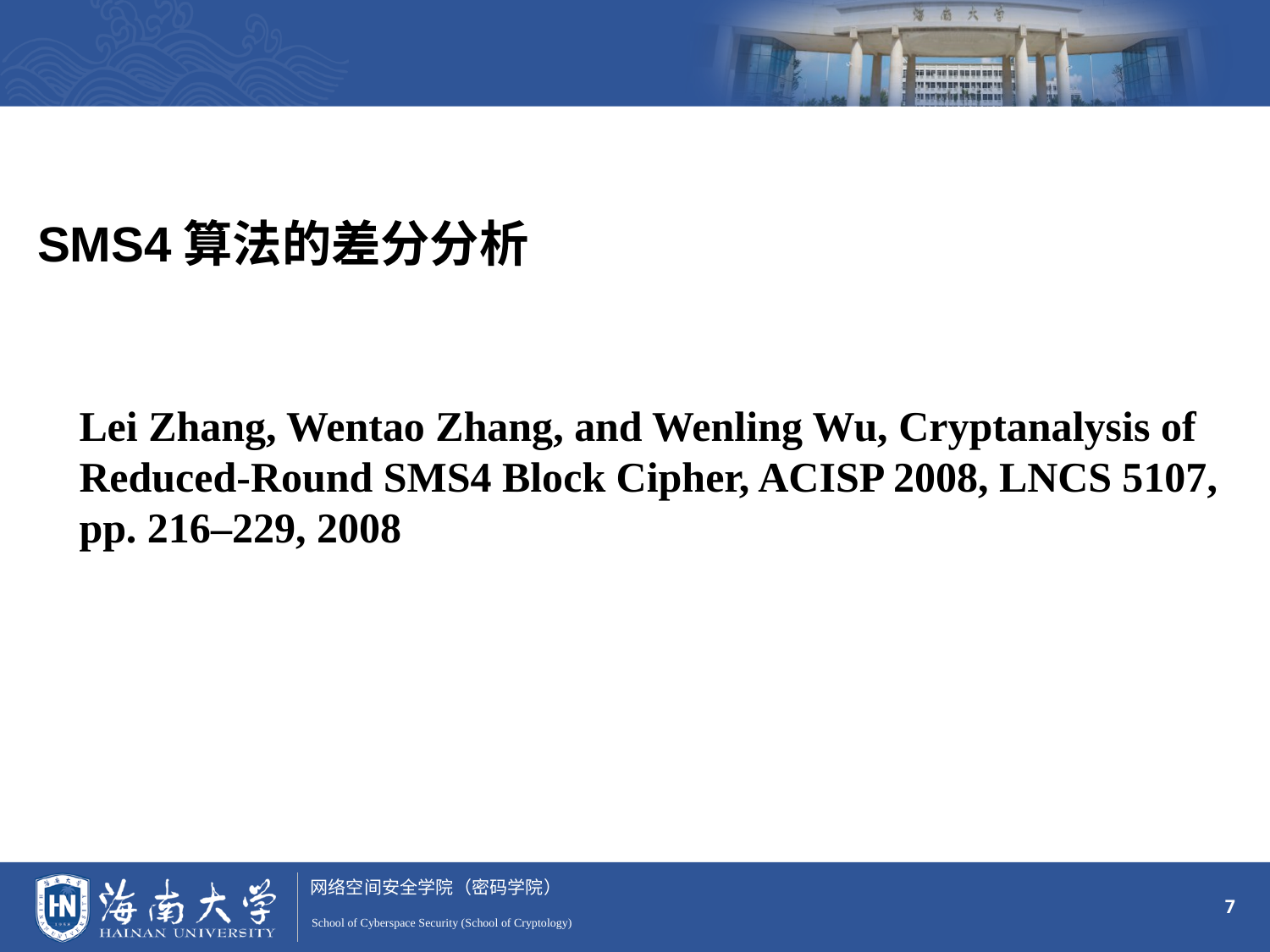

SMS4算法的差分分析
Lei Zhang, Wentao Zhang, and Wenling Wu, Cryptanalysis of Reduced-Round SMS4 Block Cipher, ACISP 2008, LNCS 5107, pp. 216–229, 2008
7